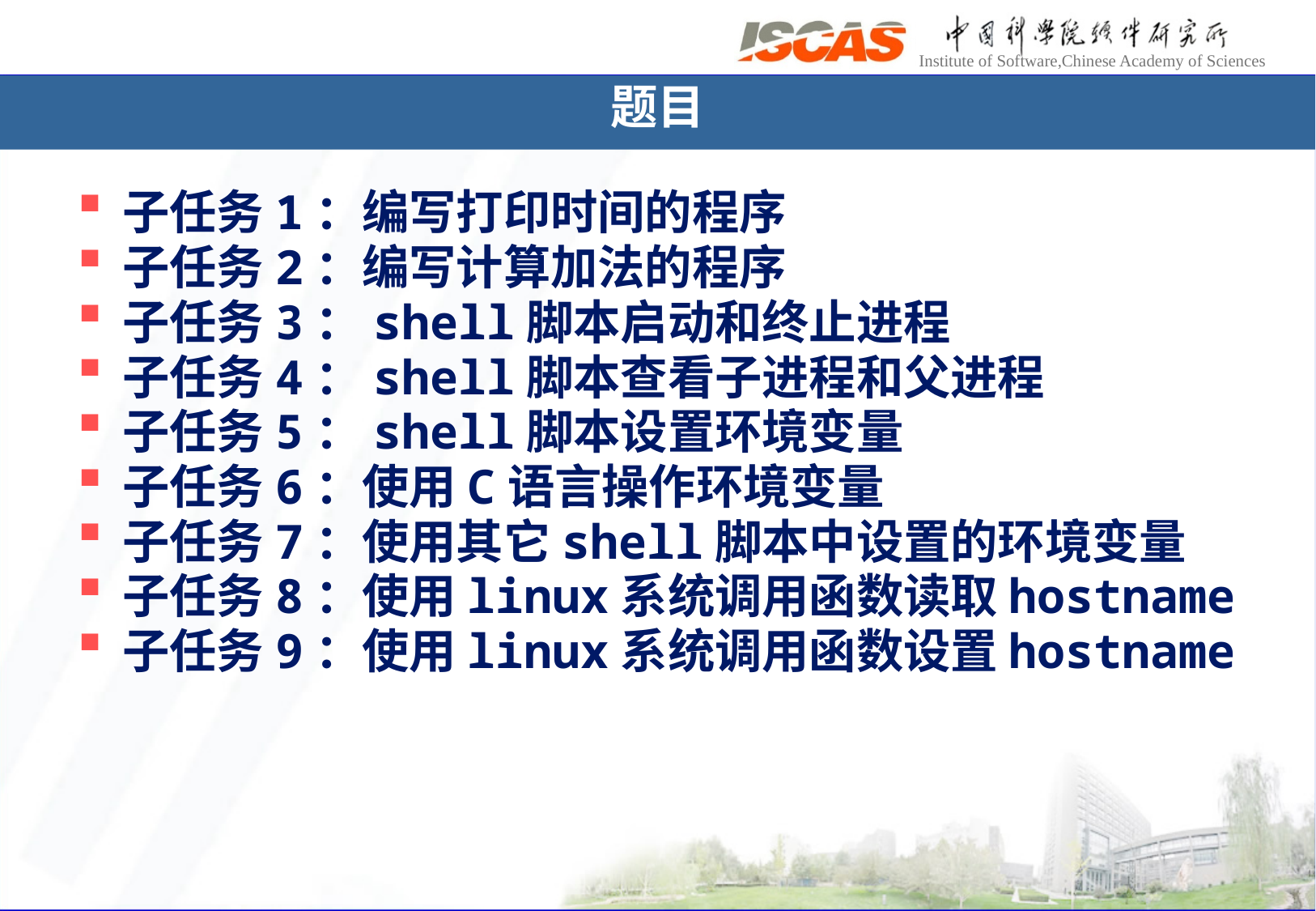

题目
子任务1：编写打印时间的程序
子任务2：编写计算加法的程序
子任务3：shell脚本启动和终止进程
子任务4：shell脚本查看子进程和父进程
子任务5：shell脚本设置环境变量
子任务6：使用C语言操作环境变量
子任务7：使用其它shell脚本中设置的环境变量
子任务8：使用linux系统调用函数读取hostname
子任务9：使用linux系统调用函数设置hostname